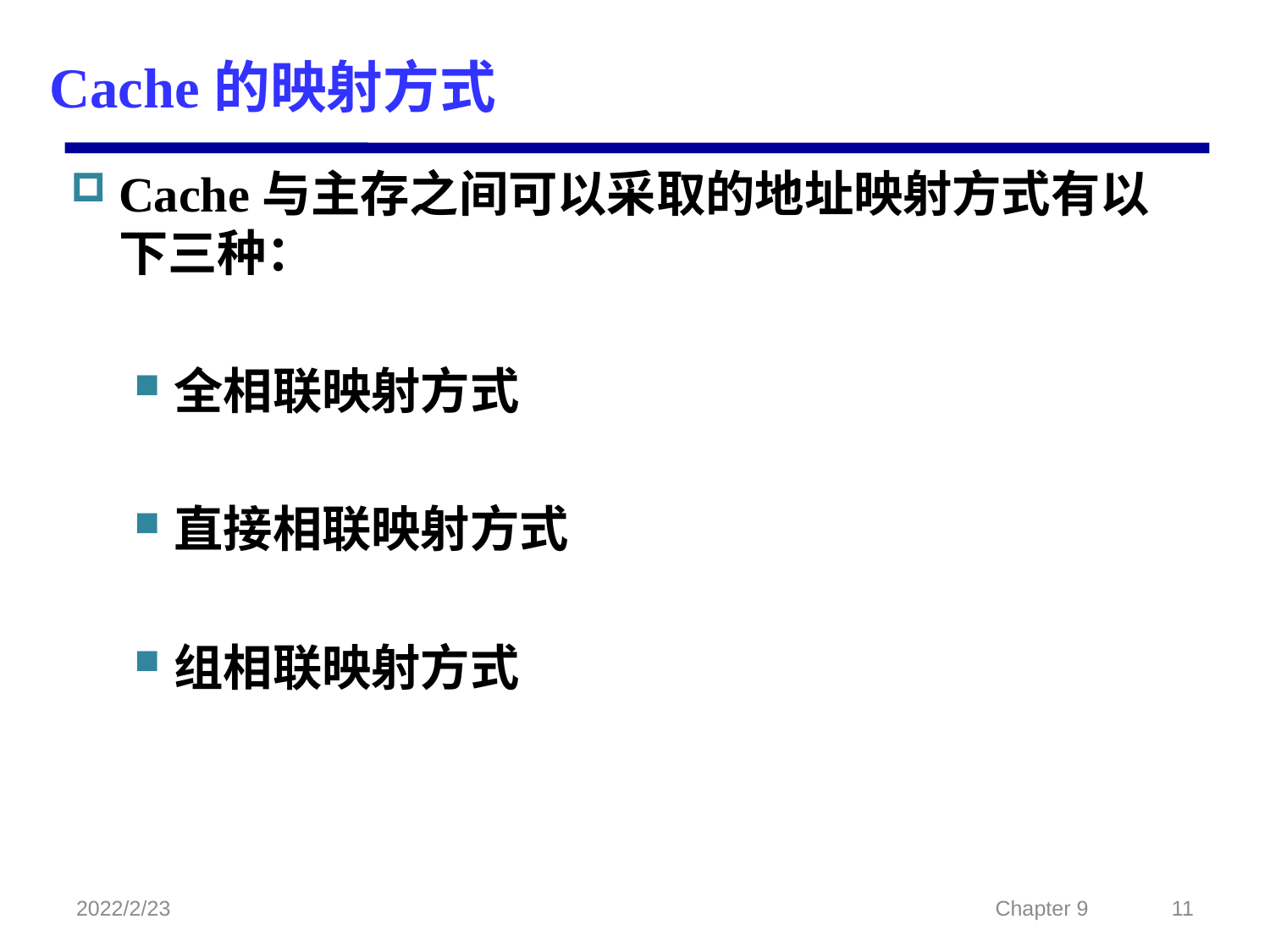

# Cache的映射方式
Cache与主存之间可以采取的地址映射方式有以下三种：

全相联映射方式

直接相联映射方式

组相联映射方式
2022/2/23
Chapter 9
11